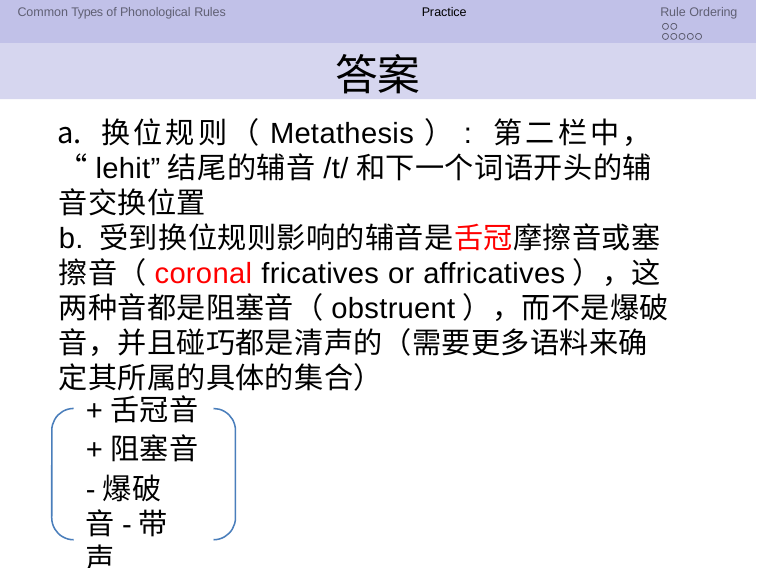

Common Types of Phonological Rules
Practice
Rule Ordering

答案
 换位规则（Metathesis）: 第二栏中，“lehit”结尾的辅音/t/和下一个词语开头的辅音交换位置
b. 受到换位规则影响的辅音是舌冠摩擦音或塞擦音（coronal fricatives or affricatives），这两种音都是阻塞音（obstruent），而不是爆破音，并且碰巧都是清声的（需要更多语料来确定其所属的具体的集合）
+舌冠音

+阻塞音
-爆破音-带声